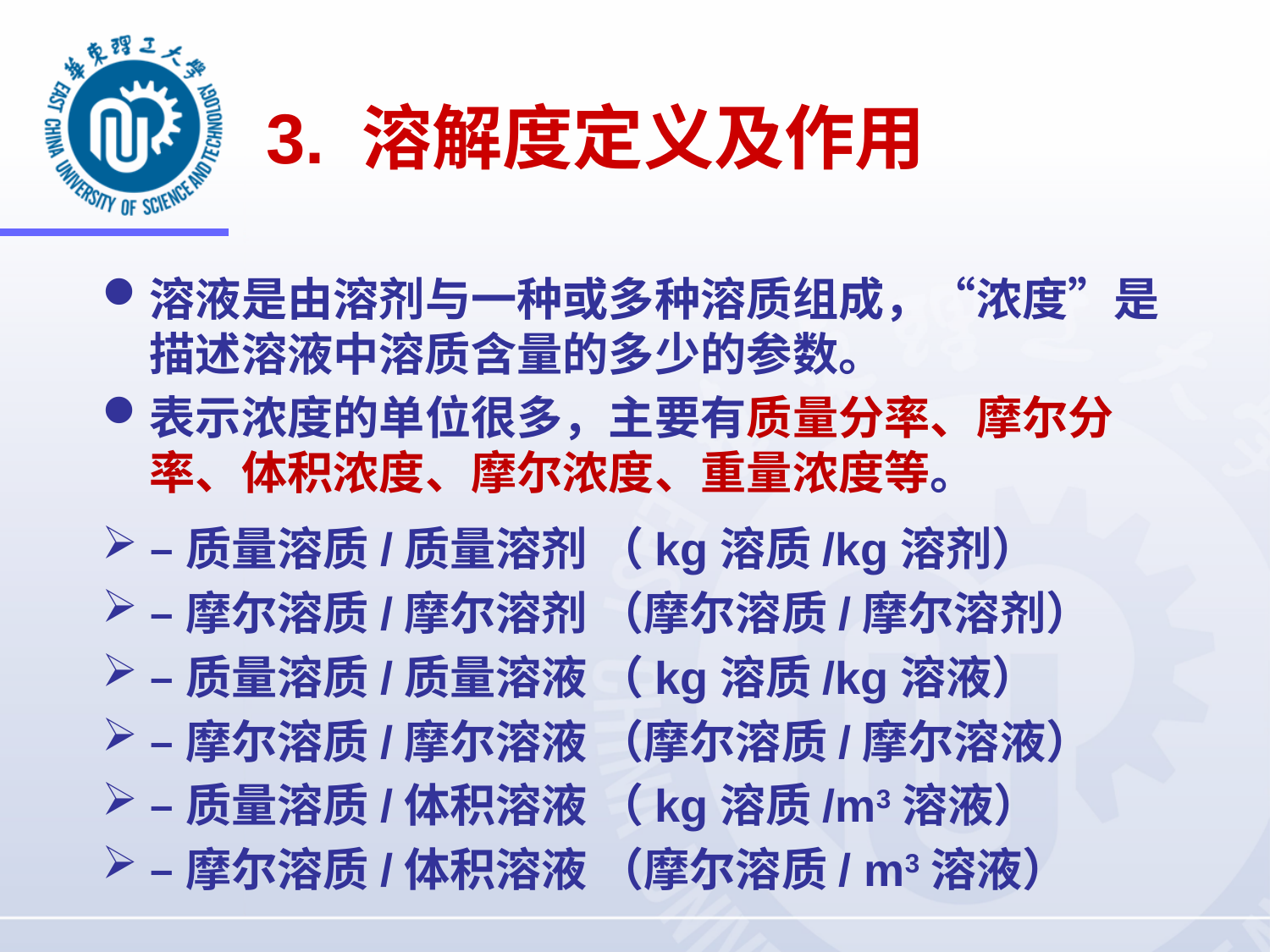

# 3. 溶解度定义及作用
溶液是由溶剂与一种或多种溶质组成，“浓度”是 描述溶液中溶质含量的多少的参数。
表示浓度的单位很多，主要有质量分率、摩尔分率、体积浓度、摩尔浓度、重量浓度等。
–质量溶质/质量溶剂 （kg溶质/kg溶剂）
–摩尔溶质/摩尔溶剂 （摩尔溶质/摩尔溶剂）
–质量溶质/质量溶液 （kg溶质/kg溶液）
–摩尔溶质/摩尔溶液 （摩尔溶质/摩尔溶液）
–质量溶质/体积溶液 （kg溶质/m3溶液）
–摩尔溶质/体积溶液 （摩尔溶质/ m3溶液）